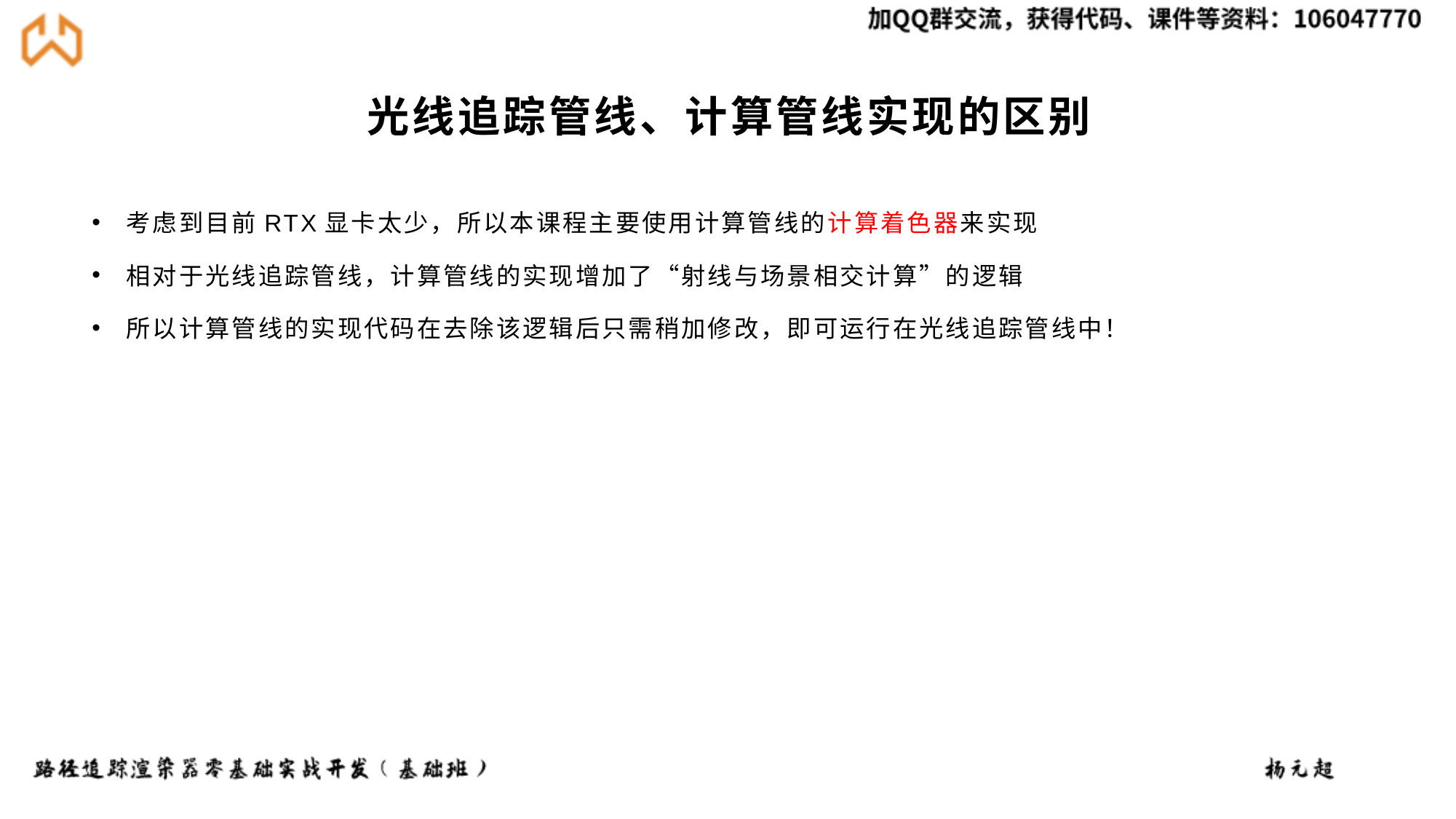

# 光线追踪管线、计算管线实现的区别
考虑到目前RTX显卡太少，所以本课程主要使用计算管线的计算着色器来实现
相对于光线追踪管线，计算管线的实现增加了“射线与场景相交计算”的逻辑
所以计算管线的实现代码在去除该逻辑后只需稍加修改，即可运行在光线追踪管线中！